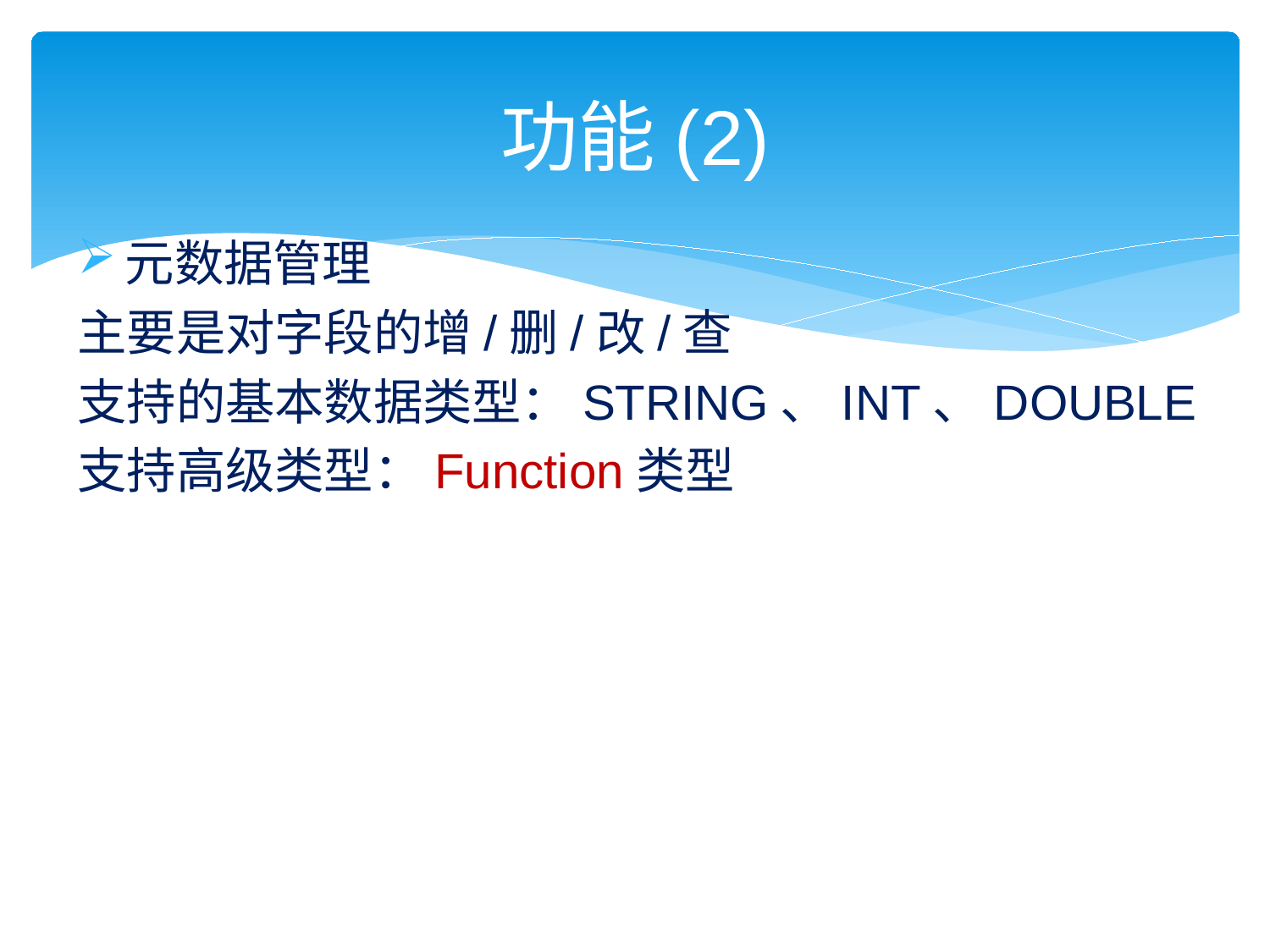

# 功能(2)
元数据管理
主要是对字段的增/删/改/查
支持的基本数据类型：STRING、INT、DOUBLE
支持高级类型：Function类型